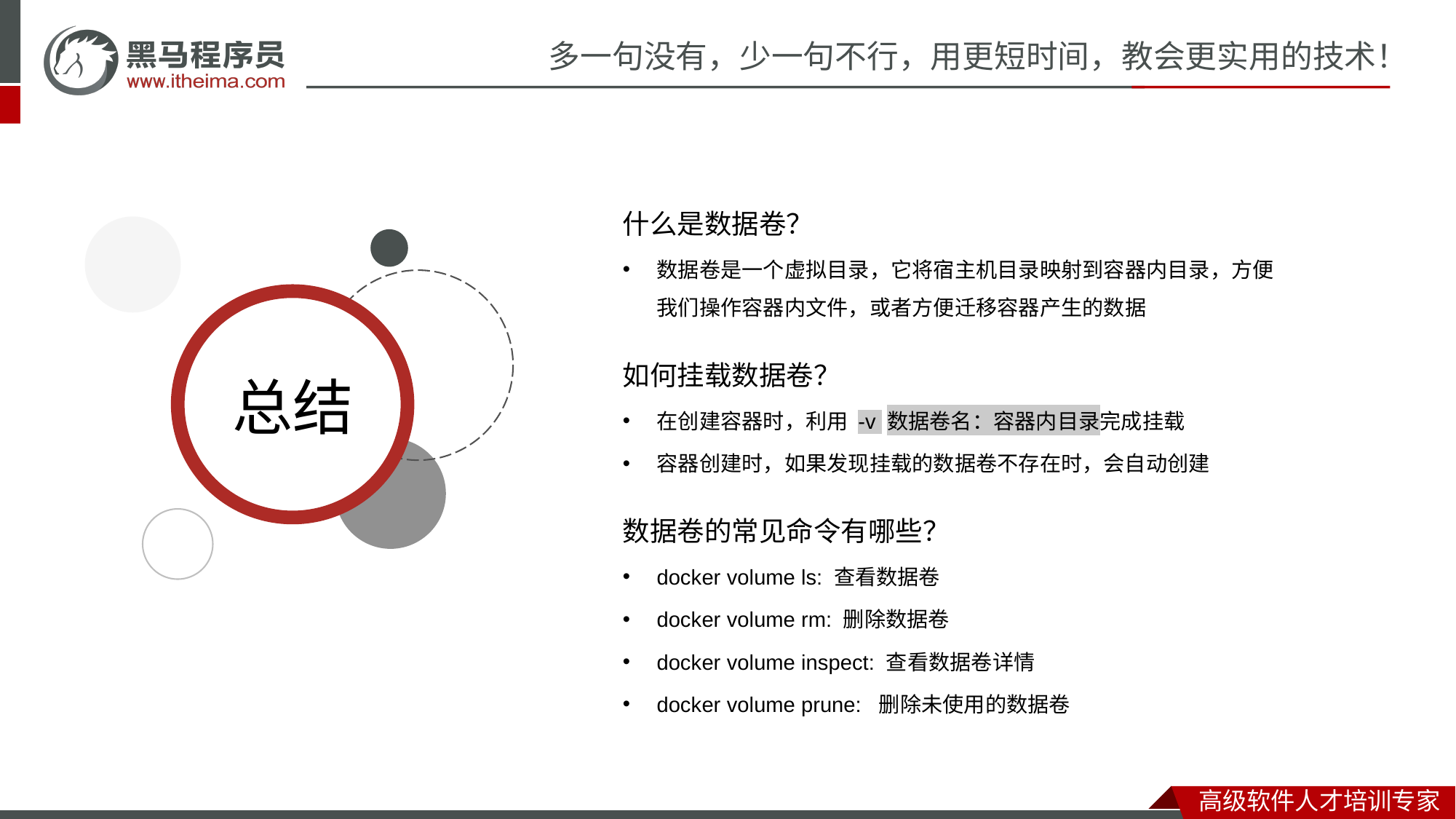

什么是数据卷？
数据卷是一个虚拟目录，它将宿主机目录映射到容器内目录，方便我们操作容器内文件，或者方便迁移容器产生的数据
如何挂载数据卷？
在创建容器时，利用 -v 数据卷名：容器内目录完成挂载
容器创建时，如果发现挂载的数据卷不存在时，会自动创建
数据卷的常见命令有哪些？
docker volume ls: 查看数据卷
docker volume rm: 删除数据卷
docker volume inspect: 查看数据卷详情
docker volume prune:  删除未使用的数据卷